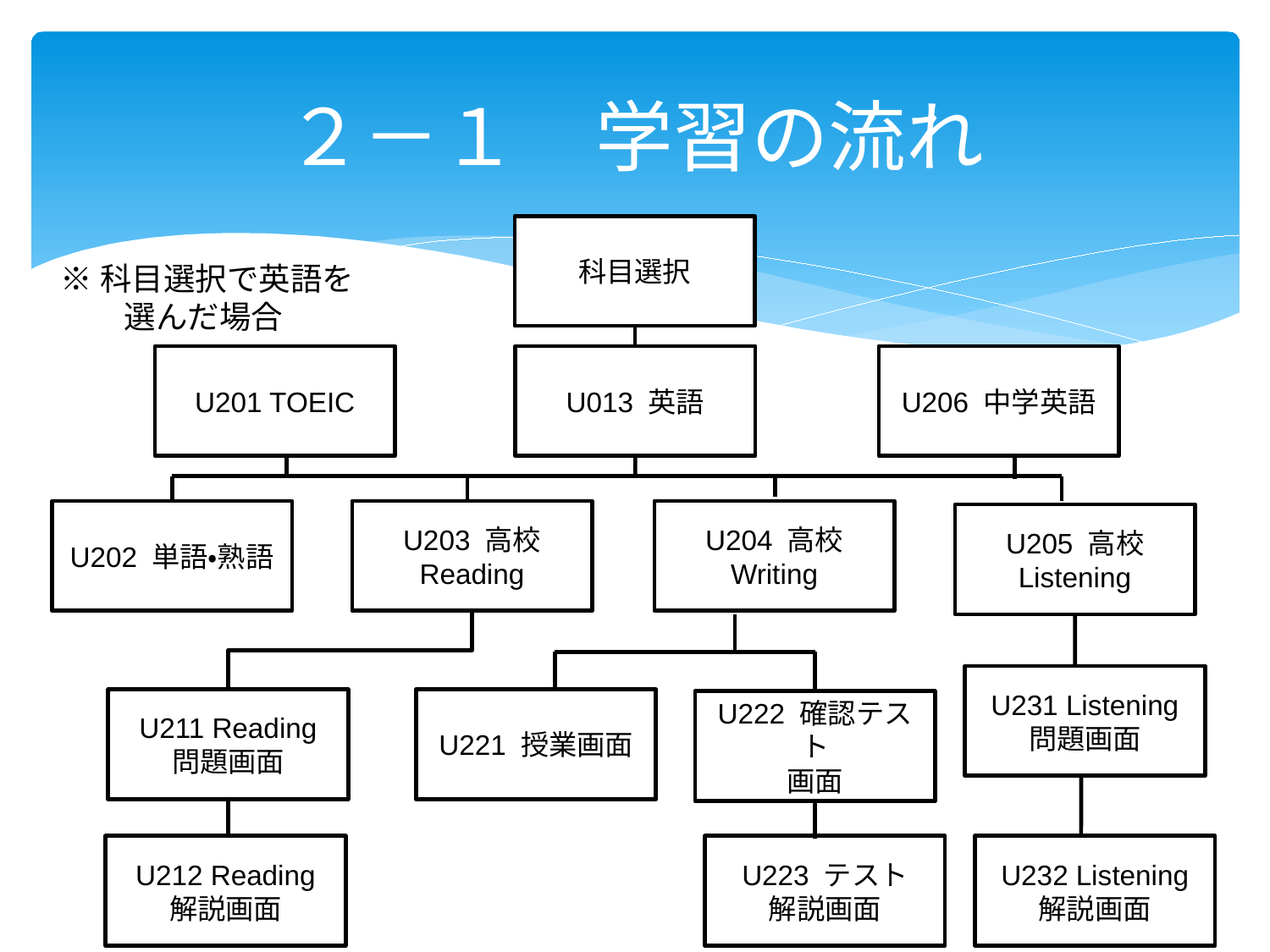

# ２－１　学習の流れ
科目選択
※科目選択で英語を
　　選んだ場合
U201 TOEIC
U013 英語
U206 中学英語
U202 単語・熟語
U203 高校
Reading
U204 高校
Writing
U205 高校
Listening
U231 Listening
問題画面
U211 Reading
問題画面
U221 授業画面
U222 確認テスト
画面
U212 Reading
解説画面
U223 テスト
解説画面
U232 Listening
解説画面